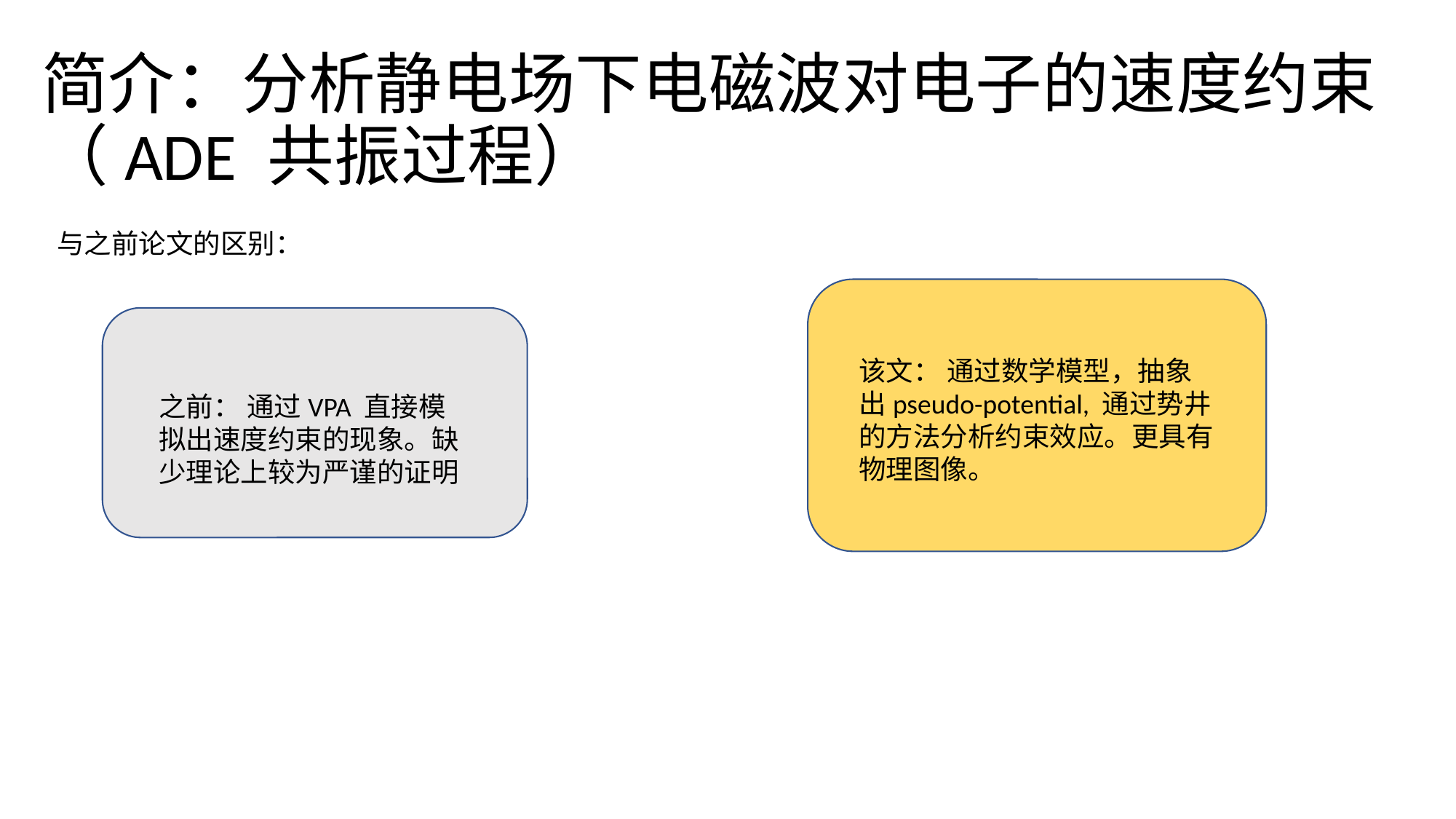

# 简介：分析静电场下电磁波对电子的速度约束（ADE 共振过程）
与之前论文的区别：

该文： 通过数学模型，抽象出pseudo-potential, 通过势井的方法分析约束效应。更具有物理图像。

之前： 通过VPA 直接模拟出速度约束的现象。缺少理论上较为严谨的证明